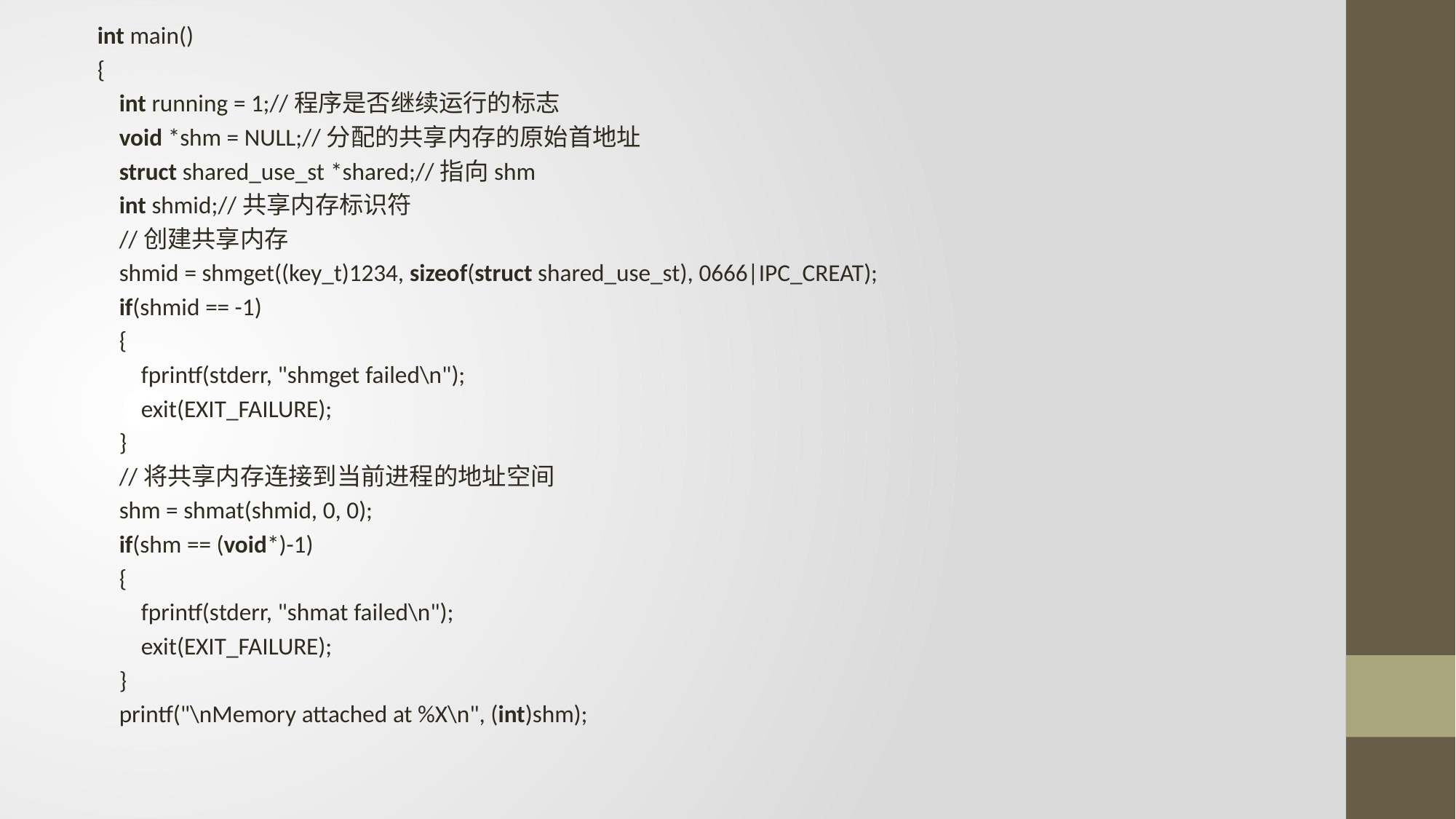

int main()
{
    int running = 1;//程序是否继续运行的标志
    void *shm = NULL;//分配的共享内存的原始首地址
    struct shared_use_st *shared;//指向shm
    int shmid;//共享内存标识符
    //创建共享内存
    shmid = shmget((key_t)1234, sizeof(struct shared_use_st), 0666|IPC_CREAT);
    if(shmid == -1)
    {
        fprintf(stderr, "shmget failed\n");
        exit(EXIT_FAILURE);
    }
    //将共享内存连接到当前进程的地址空间
    shm = shmat(shmid, 0, 0);
    if(shm == (void*)-1)
    {
        fprintf(stderr, "shmat failed\n");
        exit(EXIT_FAILURE);
    }
    printf("\nMemory attached at %X\n", (int)shm);